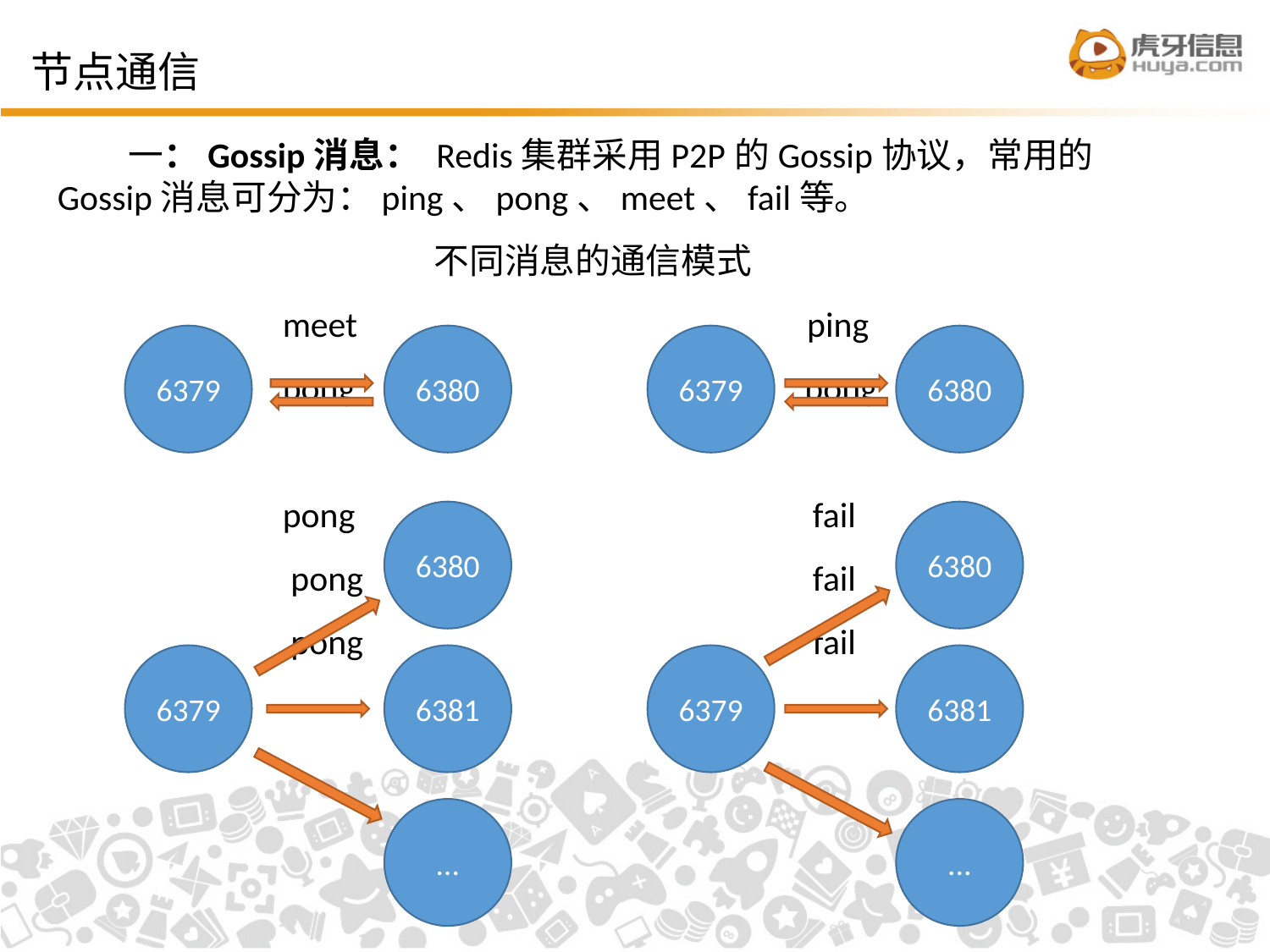

节点通信
        一：Gossip消息： Redis集群采用P2P的Gossip协议，常用的Gossip消息可分为：ping、pong、meet、fail等。
                                               不同消息的通信模式
                            meet                                                        ping
                            pong                                                        pong

                            pong                                                         fail
                             pong                                                        fail
                             pong                                                        fail
6379
6380
6379
6380

6380
6380

6379
6381
6379
6381

...
...